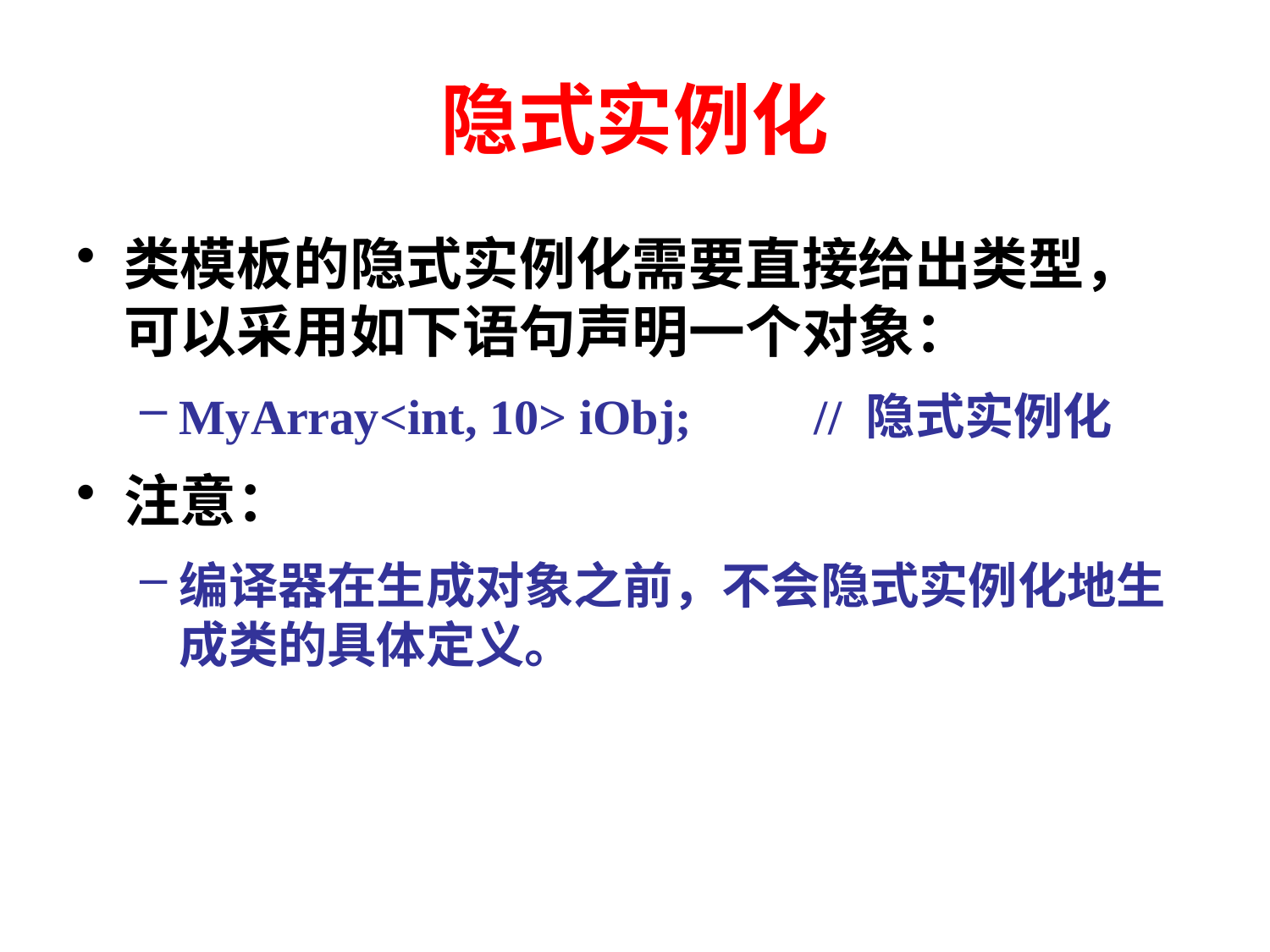

# 隐式实例化
类模板的隐式实例化需要直接给出类型，可以采用如下语句声明一个对象：
MyArray<int, 10> iObj;	// 隐式实例化
注意：
编译器在生成对象之前，不会隐式实例化地生成类的具体定义。